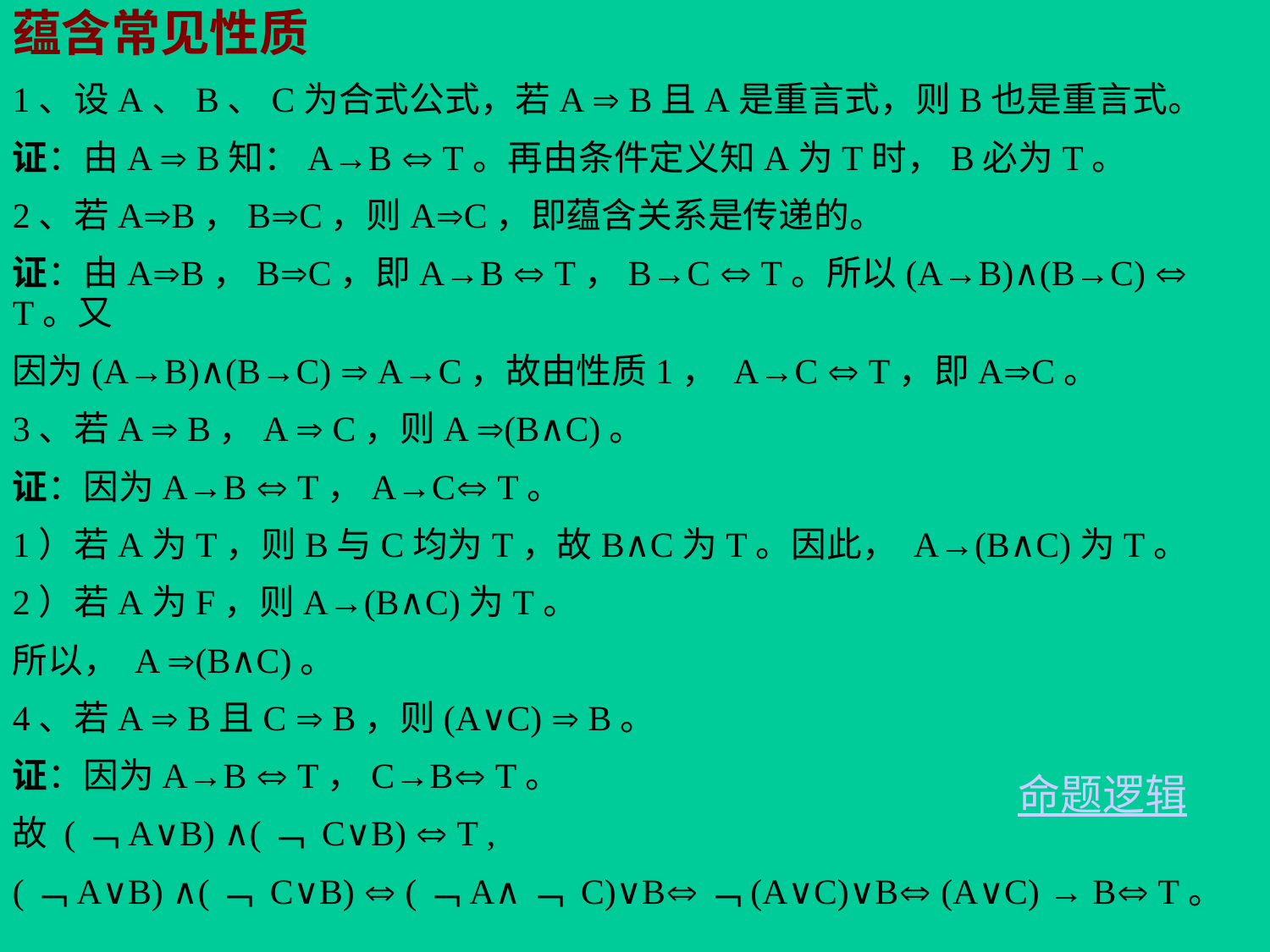

蕴含常见性质
1、设A、B、C为合式公式，若A ⇒ B且A是重言式，则B也是重言式。
证：由A ⇒ B知：A→B ⇔ T。再由条件定义知A为T时，B必为T。
2、若A⇒B，B⇒C，则A⇒C，即蕴含关系是传递的。
证：由A⇒B，B⇒C，即A→B ⇔ T，B→C ⇔ T。所以(A→B)∧(B→C) ⇔ T。又
因为(A→B)∧(B→C) ⇒ A→C，故由性质1， A→C ⇔ T，即A⇒C。
3、若A ⇒ B，A ⇒ C，则A ⇒(B∧C)。
证：因为A→B ⇔ T，A→C⇔ T。
1）若A为T，则B与C均为T，故B∧C为T。因此， A→(B∧C)为T。
2）若A为F，则A→(B∧C)为T。
所以， A ⇒(B∧C)。
4、若A ⇒ B且C ⇒ B，则(A∨C) ⇒ B。
证：因为A→B ⇔ T，C→B⇔ T。
故 (﹁A∨B) ∧(﹁ C∨B) ⇔ T ,
(﹁A∨B) ∧(﹁ C∨B) ⇔ (﹁A∧﹁ C)∨B⇔﹁(A∨C)∨B⇔ (A∨C) → B⇔ T。
命题逻辑